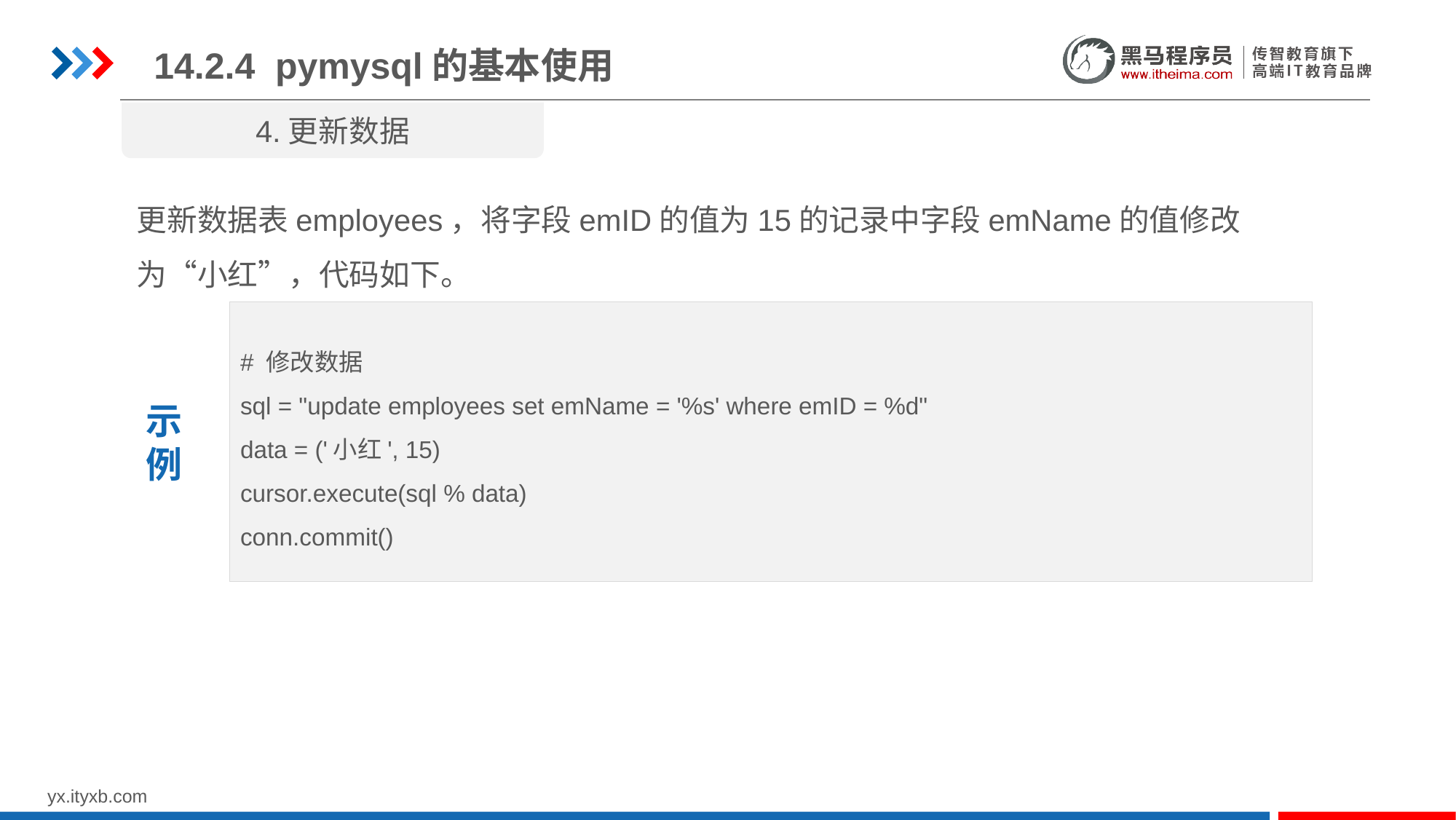

14.2.4  pymysql的基本使用

4.更新数据
更新数据表employees，将字段emID的值为15的记录中字段emName的值修改为“小红”，代码如下。
# 修改数据
sql = "update employees set emName = '%s' where emID = %d"
data = ('小红', 15)
cursor.execute(sql % data)
conn.commit()
示
例